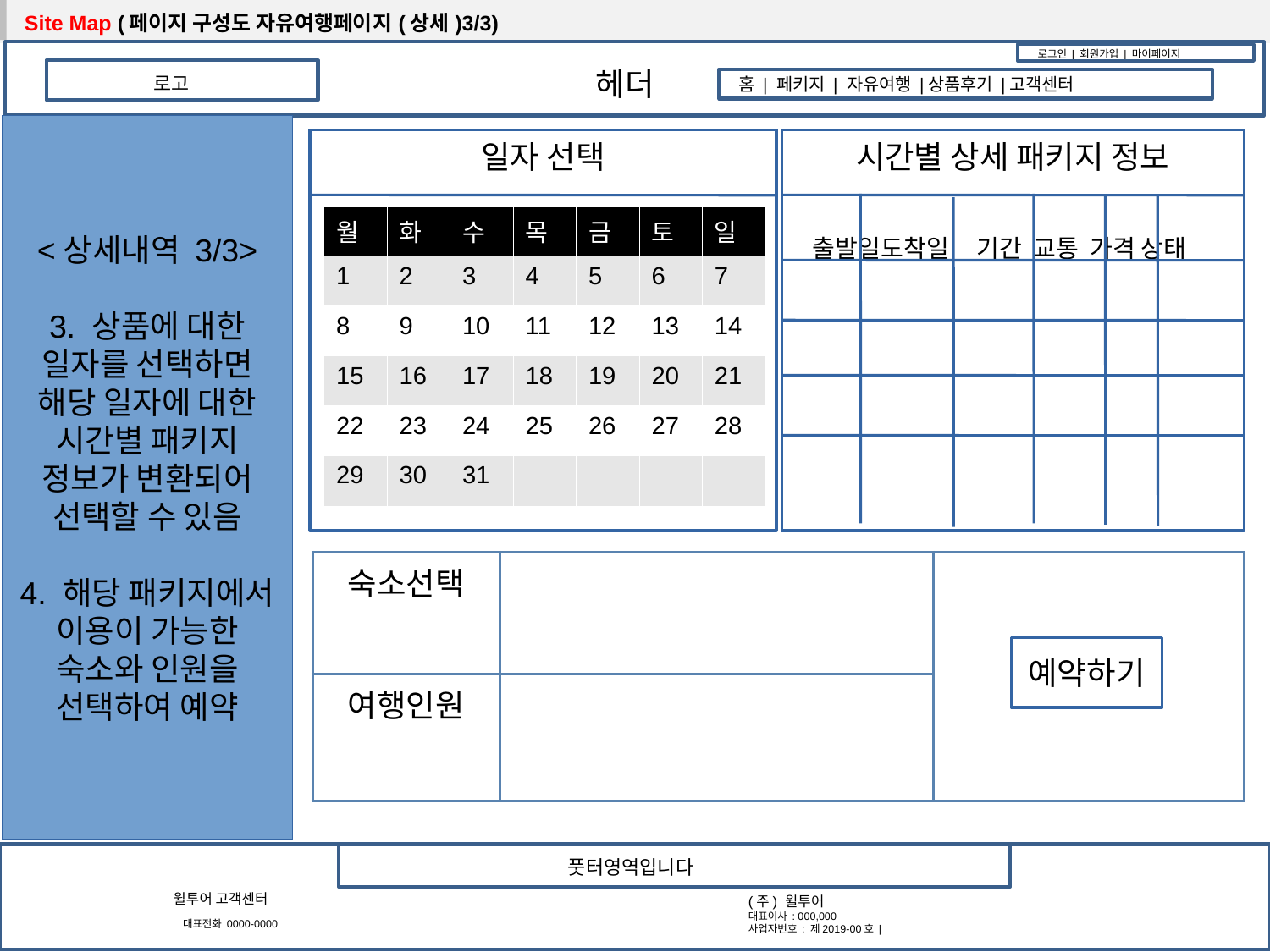

| Site Map (페이지 구성도 자유여행페이지(상세)3/3) |
| --- |

로그인 | 회원가입 | 마이페이지

헤더

로고
홈 | 페키지 | 자유여행 |상품후기 |고객센터

<상세내역 3/3>

3. 상품에 대한
일자를 선택하면
해당 일자에 대한
시간별 패키지
정보가 변환되어
선택할 수 있음

4. 해당 패키지에서
이용이 가능한
숙소와 인원을
선택하여 예약
일자 선택
시간별 상세 패키지 정보
 출발일도착일     기간  교통  가격 상태

| 월 | 화 | 수 | 목 | 금 | 토 | 일 |
| --- | --- | --- | --- | --- | --- | --- |
| 1 | 2 | 3 | 4 | 5 | 6 | 7 |
| 8 | 9 | 10 | 11 | 12 | 13 | 14 |
| 15 | 16 | 17 | 18 | 19 | 20 | 21 |
| 22 | 23 | 24 | 25 | 26 | 27 | 28 |
| 29 | 30 | 31 |  |  |  |  |
| 숙소선택 |  |  |
| --- | --- | --- |
| 여행인원 |  |  |
예약하기

풋터영역입니다
윌투어 고객센터
 대표전화 0000-0000
(주) 윌투어
대표이사 : 000,000
사업자번호 : 제2019-00호 |